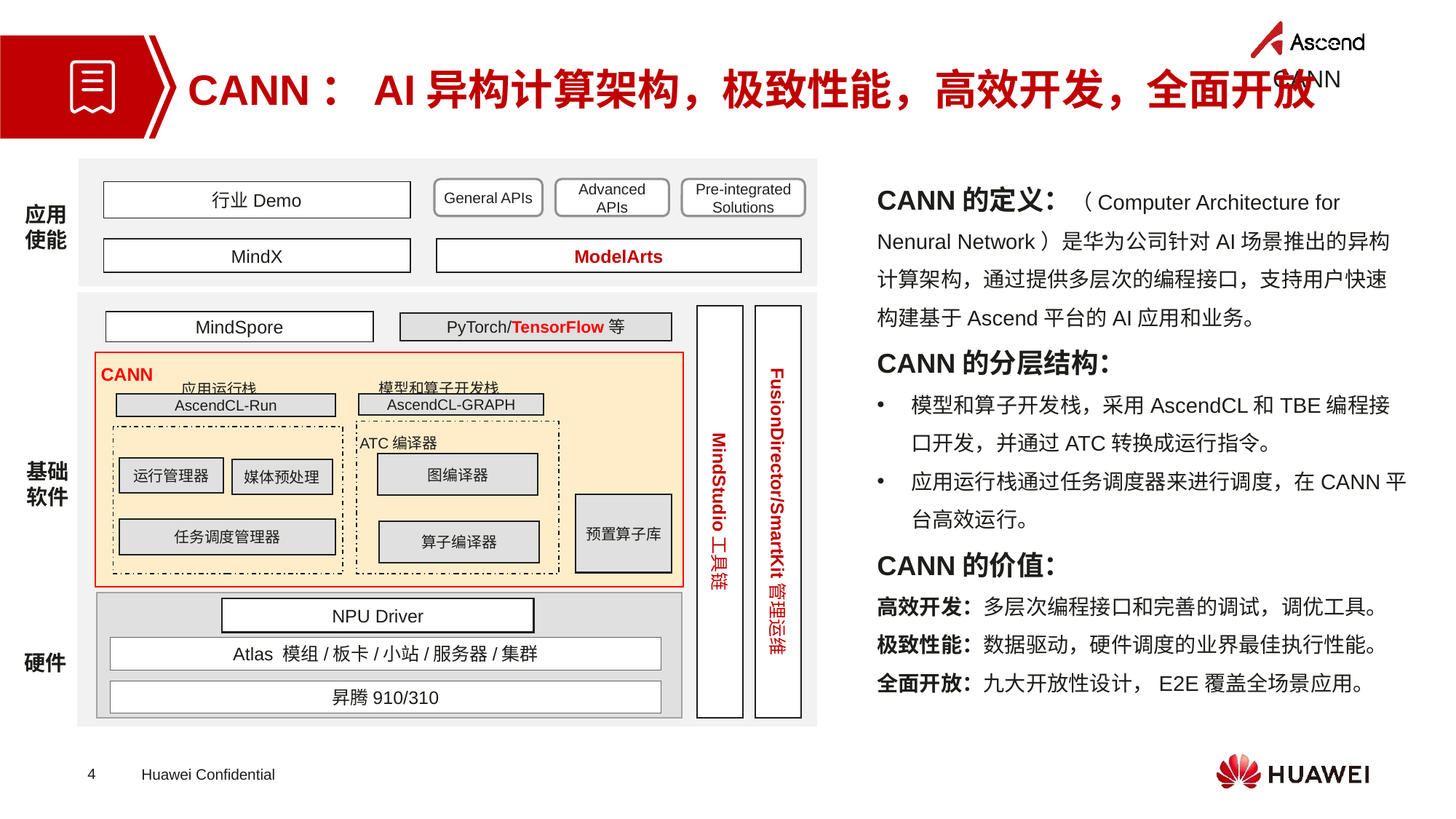

CANN：AI异构计算架构，极致性能，高效开发，全面开放

CANN的定义：（Computer Architecture for Nenural Network）是华为公司针对AI场景推出的异构计算架构，通过提供多层次的编程接口，支持用户快速构建基于Ascend平台的AI应用和业务。
CANN的分层结构：
模型和算子开发栈，采用AscendCL和TBE编程接口开发，并通过ATC转换成运行指令。
应用运行栈通过任务调度器来进行调度，在CANN平台高效运行。
CANN的价值：
高效开发：多层次编程接口和完善的调试，调优工具。
极致性能：数据驱动，硬件调度的业界最佳执行性能。
全面开放：九大开放性设计，E2E覆盖全场景应用。
General APIs
Advanced APIs
Pre-integrated Solutions
行业Demo
应用
使能
MindX
ModelArts

MindStudio工具链
FusionDirector/SmartKit管理运维
MindSpore
PyTorch/TensorFlow等
模型和算子开发栈
应用运行栈

CANN
AscendCL-GRAPH
AscendCL-Run
ATC编译器

基础
软件
图编译器
运行管理器
媒体预处理
预置算子库
任务调度管理器
算子编译器

NPU Driver
Atlas 模组/板卡/小站/服务器/集群
硬件
昇腾910/310